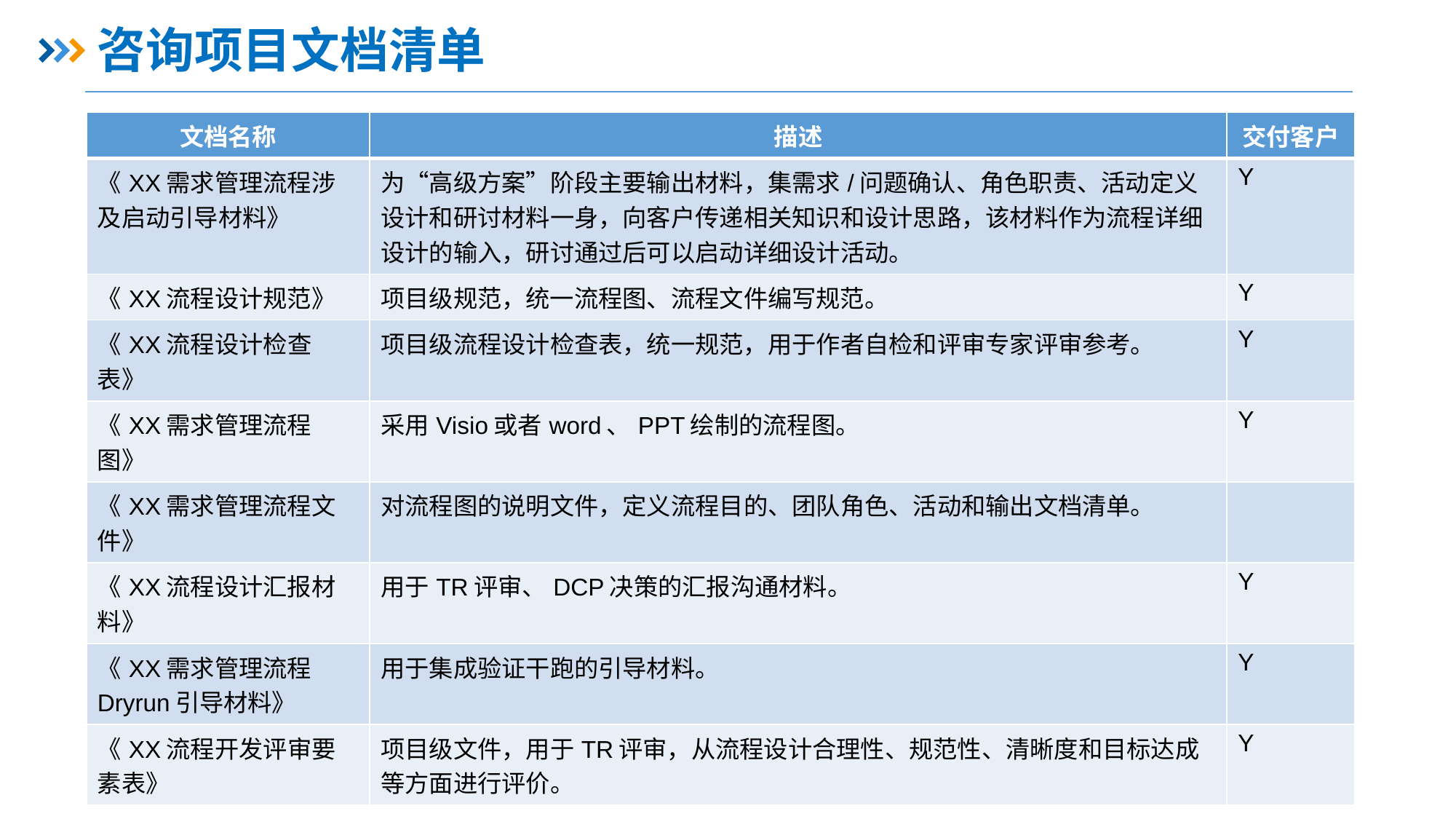

# 咨询项目文档清单
| 文档名称 | 描述 | 交付客户 |
| --- | --- | --- |
| 《XX需求管理流程涉及启动引导材料》 | 为“高级方案”阶段主要输出材料，集需求/问题确认、角色职责、活动定义设计和研讨材料一身，向客户传递相关知识和设计思路，该材料作为流程详细设计的输入，研讨通过后可以启动详细设计活动。 | Y |
| 《XX流程设计规范》 | 项目级规范，统一流程图、流程文件编写规范。 | Y |
| 《XX流程设计检查表》 | 项目级流程设计检查表，统一规范，用于作者自检和评审专家评审参考。 | Y |
| 《XX需求管理流程图》 | 采用Visio或者word、PPT绘制的流程图。 | Y |
| 《XX需求管理流程文件》 | 对流程图的说明文件，定义流程目的、团队角色、活动和输出文档清单。 |  |
| 《XX流程设计汇报材料》 | 用于TR评审、DCP决策的汇报沟通材料。 | Y |
| 《XX需求管理流程Dryrun引导材料》 | 用于集成验证干跑的引导材料。 | Y |
| 《XX流程开发评审要素表》 | 项目级文件，用于TR评审，从流程设计合理性、规范性、清晰度和目标达成等方面进行评价。 | Y |